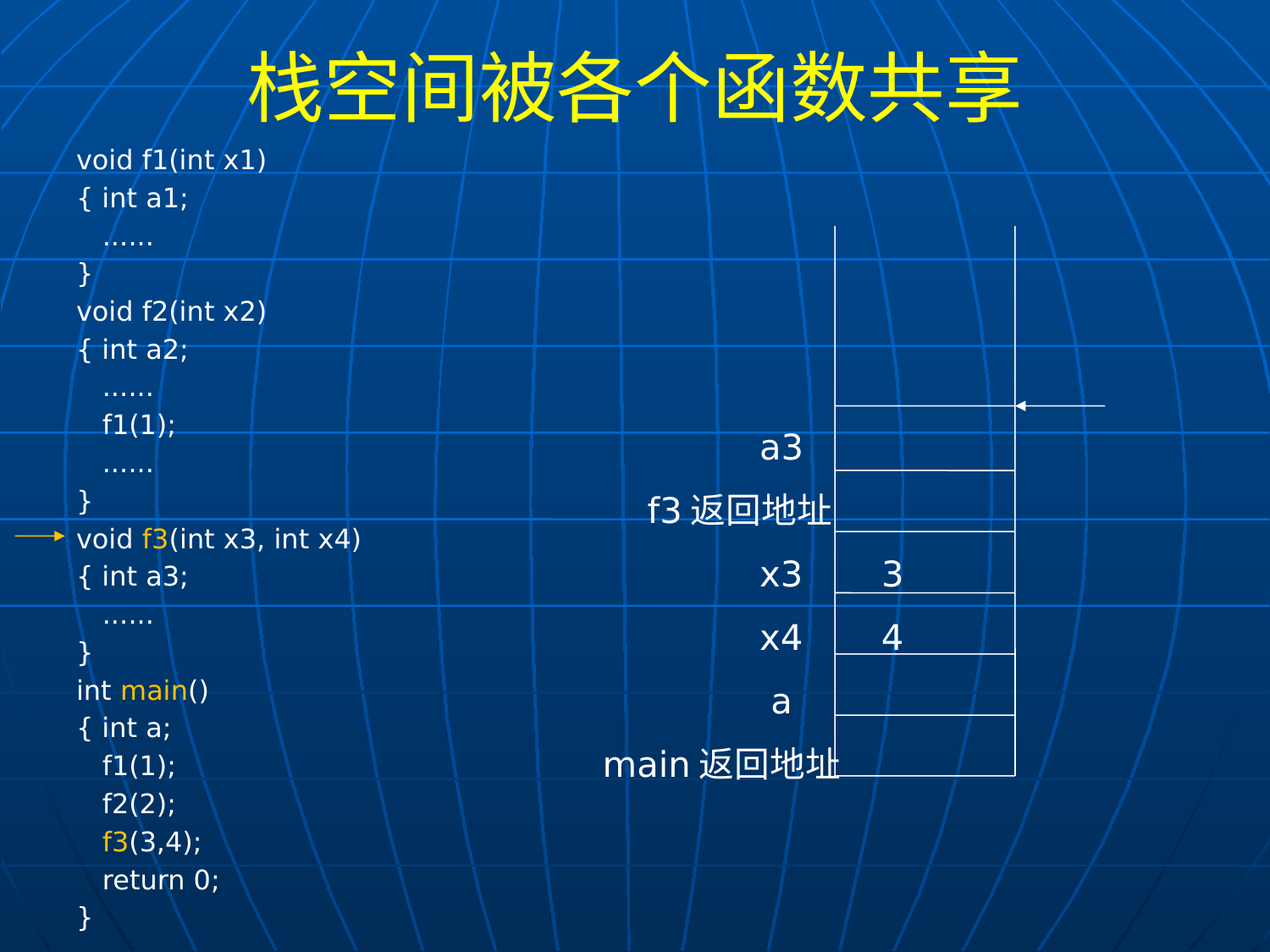

# 栈空间被各个函数共享
void f1(int x1)
{ int a1;
   ......
}
void f2(int x2)
{ int a2;
   ......
   f1(1);
   ......
}
void f3(int x3, int x4)
{ int a3;
   ......
}
int main()
{ int a;
   f1(1);
   f2(2);
   f3(3,4);
   return 0;
}

              a3
    f3返回地址
              x3       3
              x4       4
               a
main返回地址